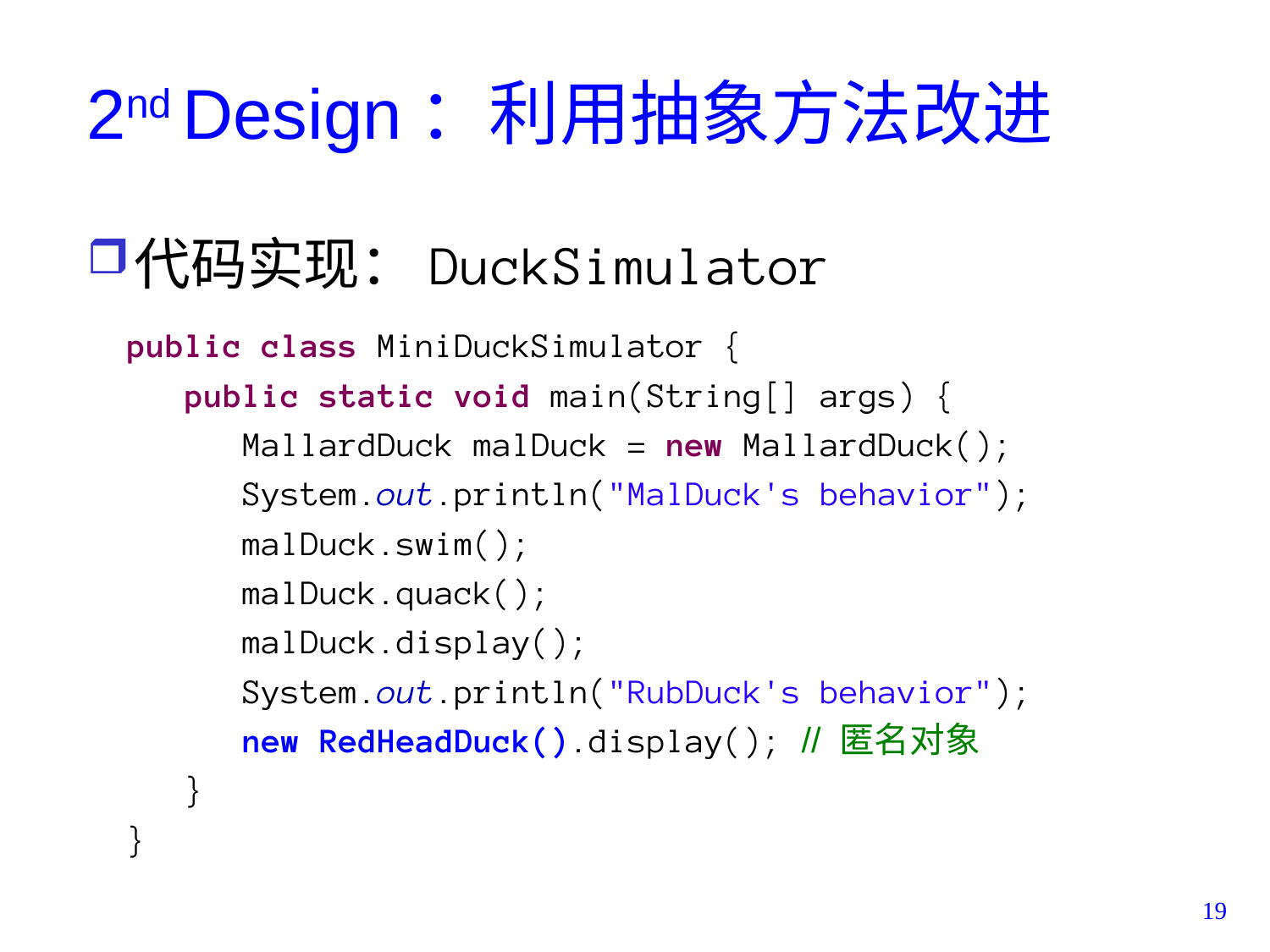

# 2nd Design：利用抽象方法改进
代码实现：DuckSimulator
public class MiniDuckSimulator {
   public static void main(String[] args) {
      MallardDuck malDuck = new MallardDuck();
      System.out.println("MalDuck's behavior");
      malDuck.swim();
      malDuck.quack();
      malDuck.display();
      System.out.println("RubDuck's behavior");
      new RedHeadDuck().display(); // 匿名对象
   }
}
19